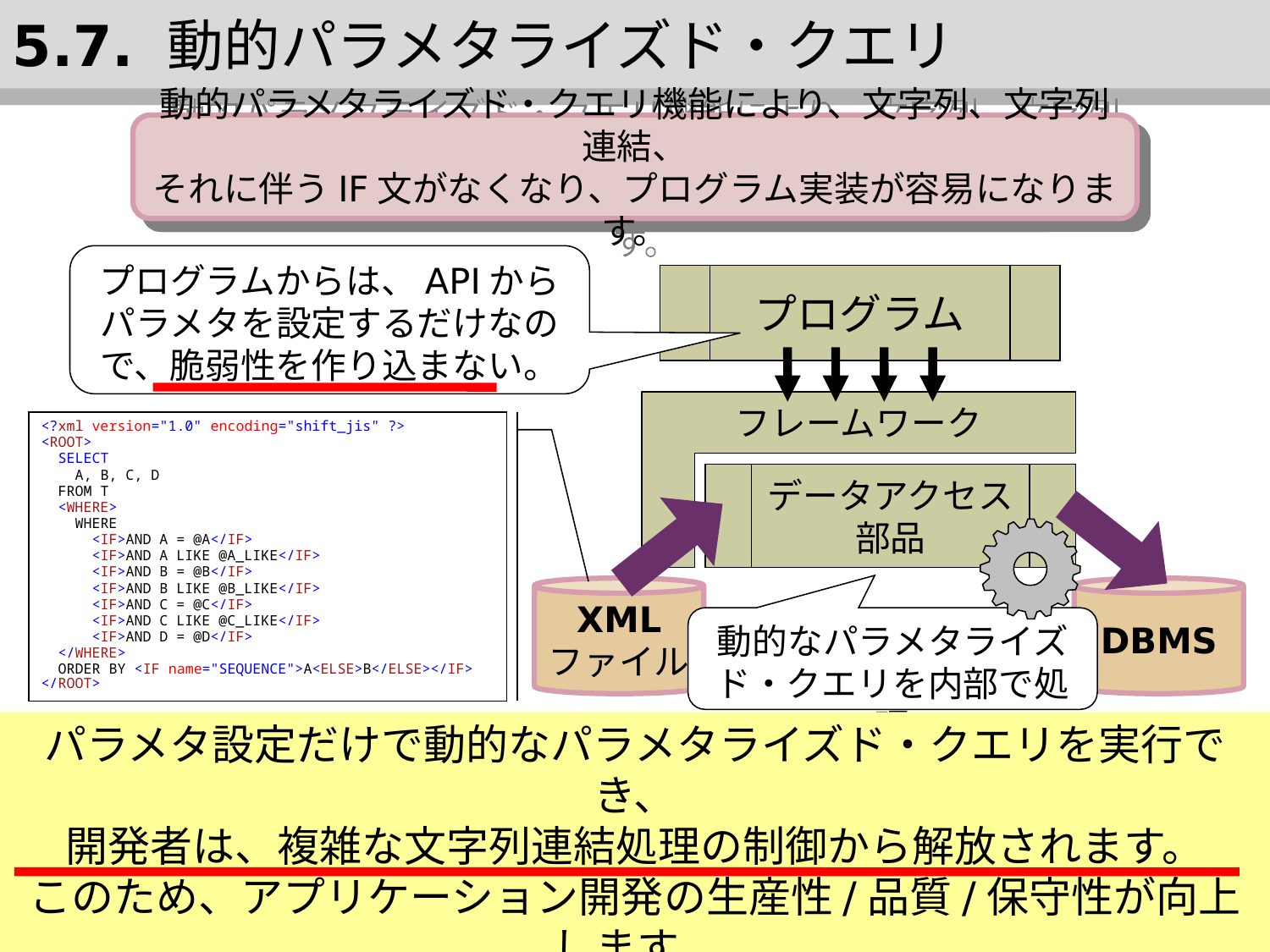

5.7. 動的パラメタライズド・クエリ
動的パラメタライズド・クエリ機能により、文字列、文字列連結、
それに伴うIF文がなくなり、プログラム実装が容易になります。
プログラムからは、APIから
パラメタを設定するだけなので、脆弱性を作り込まない。
プログラム

フレームワーク
<?xml version="1.0" encoding="shift_jis" ?>
<ROOT>
  SELECT
    A, B, C, D
  FROM T
  <WHERE>
    WHERE
      <IF>AND A = @A</IF>
      <IF>AND A LIKE @A_LIKE</IF>
      <IF>AND B = @B</IF>
      <IF>AND B LIKE @B_LIKE</IF>
      <IF>AND C = @C</IF>
      <IF>AND C LIKE @C_LIKE</IF>
      <IF>AND D = @D</IF>
  </WHERE>
  ORDER BY <IF name="SEQUENCE">A<ELSE>B</ELSE></IF>
</ROOT>
データアクセス
部品
XML
ファイル
DBMS
動的なパラメタライズド・クエリを内部で処理
パラメタ設定だけで動的なパラメタライズド・クエリを実行でき、
開発者は、複雑な文字列連結処理の制御から解放されます。
このため、アプリケーション開発の生産性/品質/保守性が向上します。
また、XMLでの記述が不要な静的パラメタライズド・クエリもサポート。